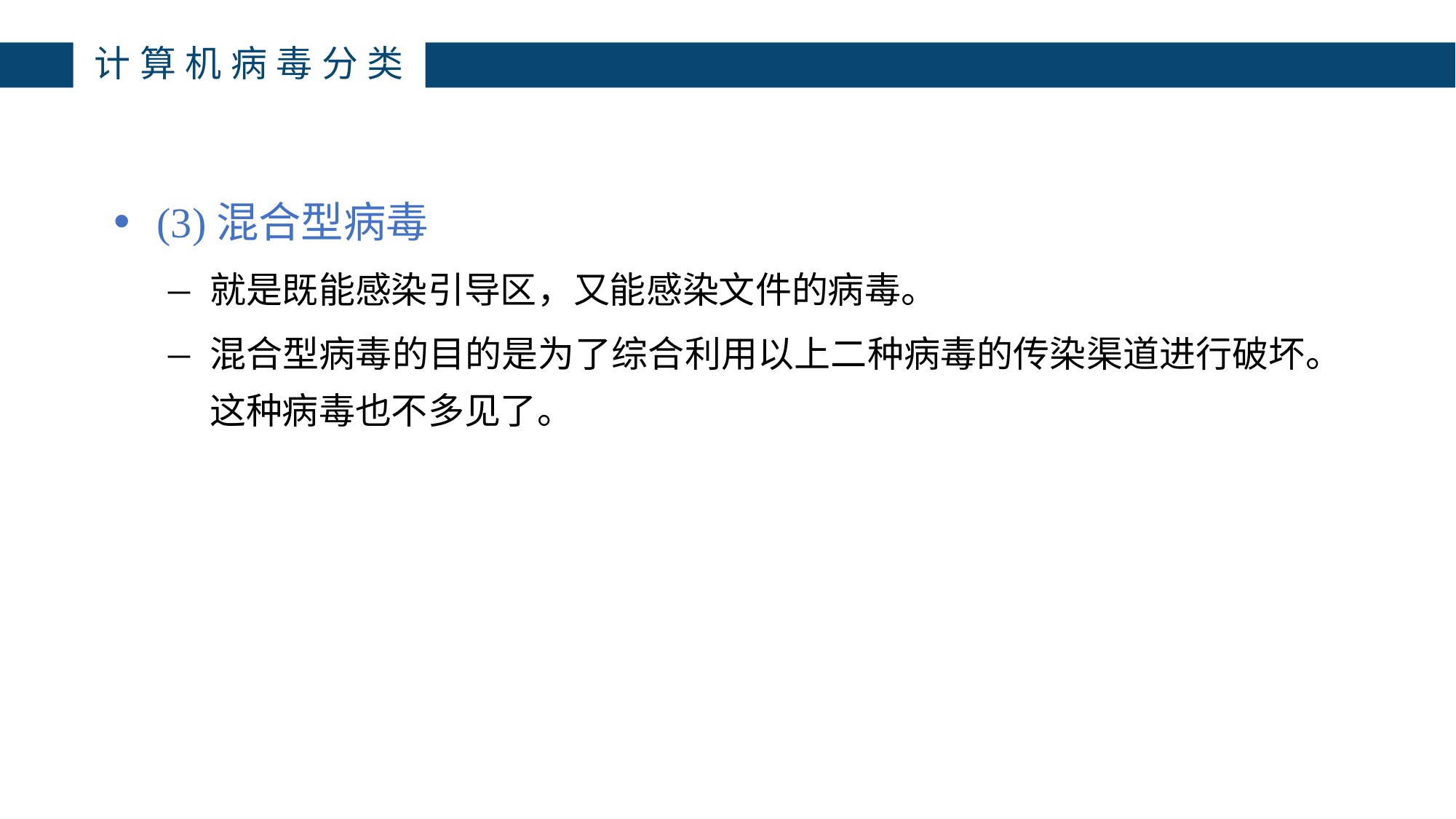

# 计算机病毒分类

(3)混合型病毒
就是既能感染引导区，又能感染文件的病毒。
混合型病毒的目的是为了综合利用以上二种病毒的传染渠道进行破坏。这种病毒也不多见了。